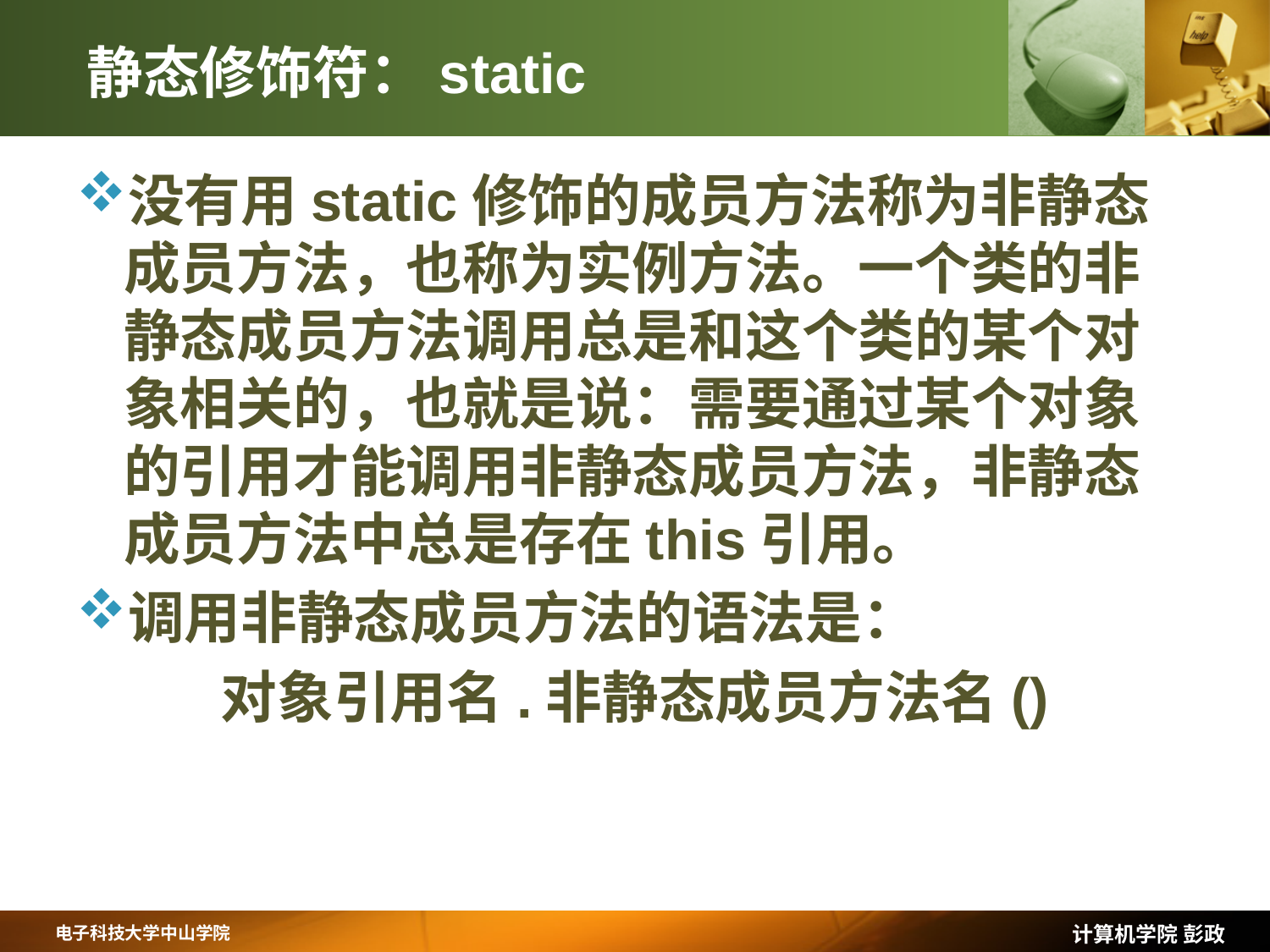

# 静态修饰符：static
没有用static修饰的成员方法称为非静态成员方法，也称为实例方法。一个类的非静态成员方法调用总是和这个类的某个对象相关的，也就是说：需要通过某个对象的引用才能调用非静态成员方法，非静态成员方法中总是存在this引用。
调用非静态成员方法的语法是：
对象引用名.非静态成员方法名()

计算机学院 彭政
电子科技大学中山学院